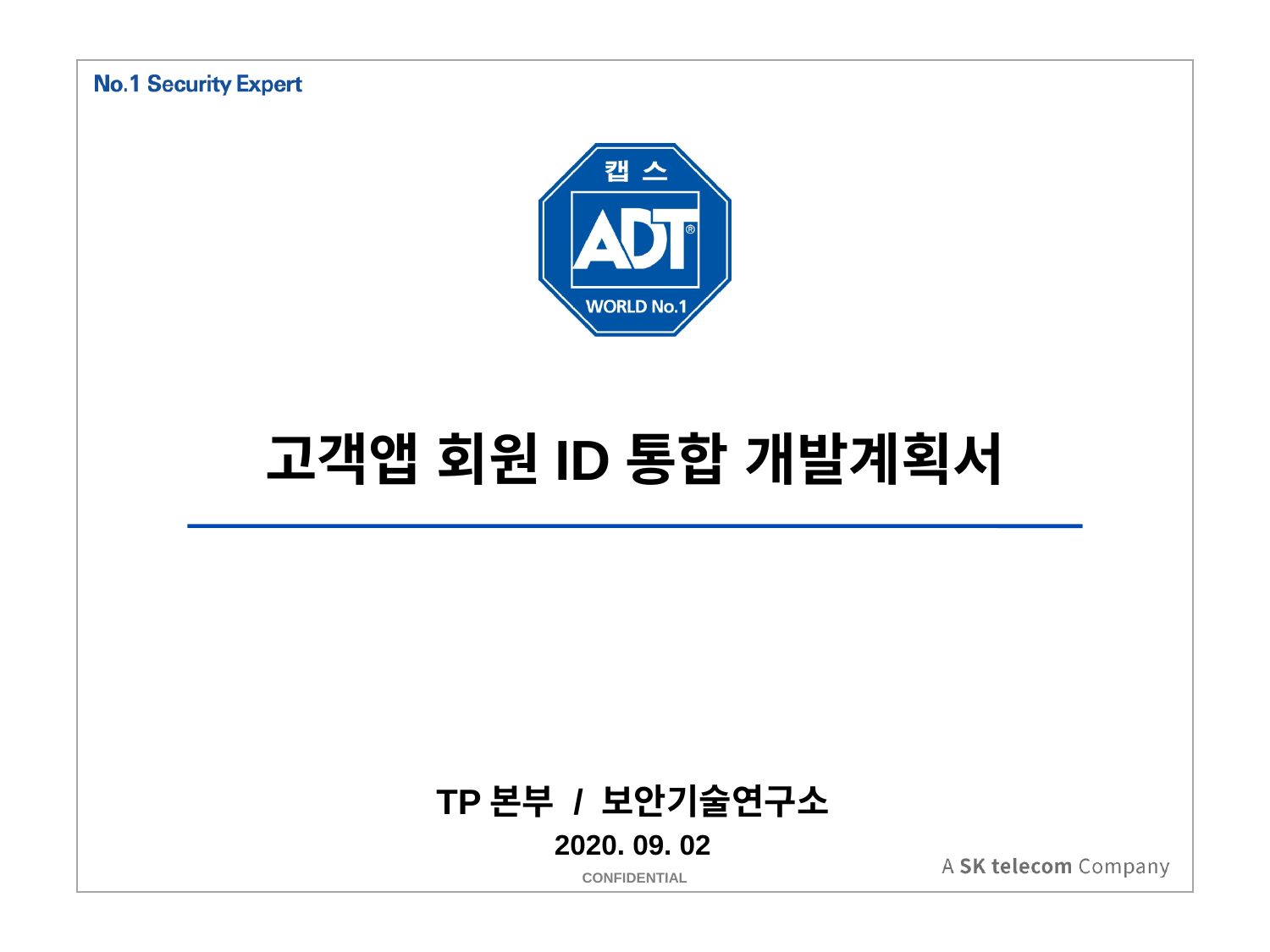

고객앱 회원ID통합 개발계획서
TP본부 / 보안기술연구소
2020. 09. 02